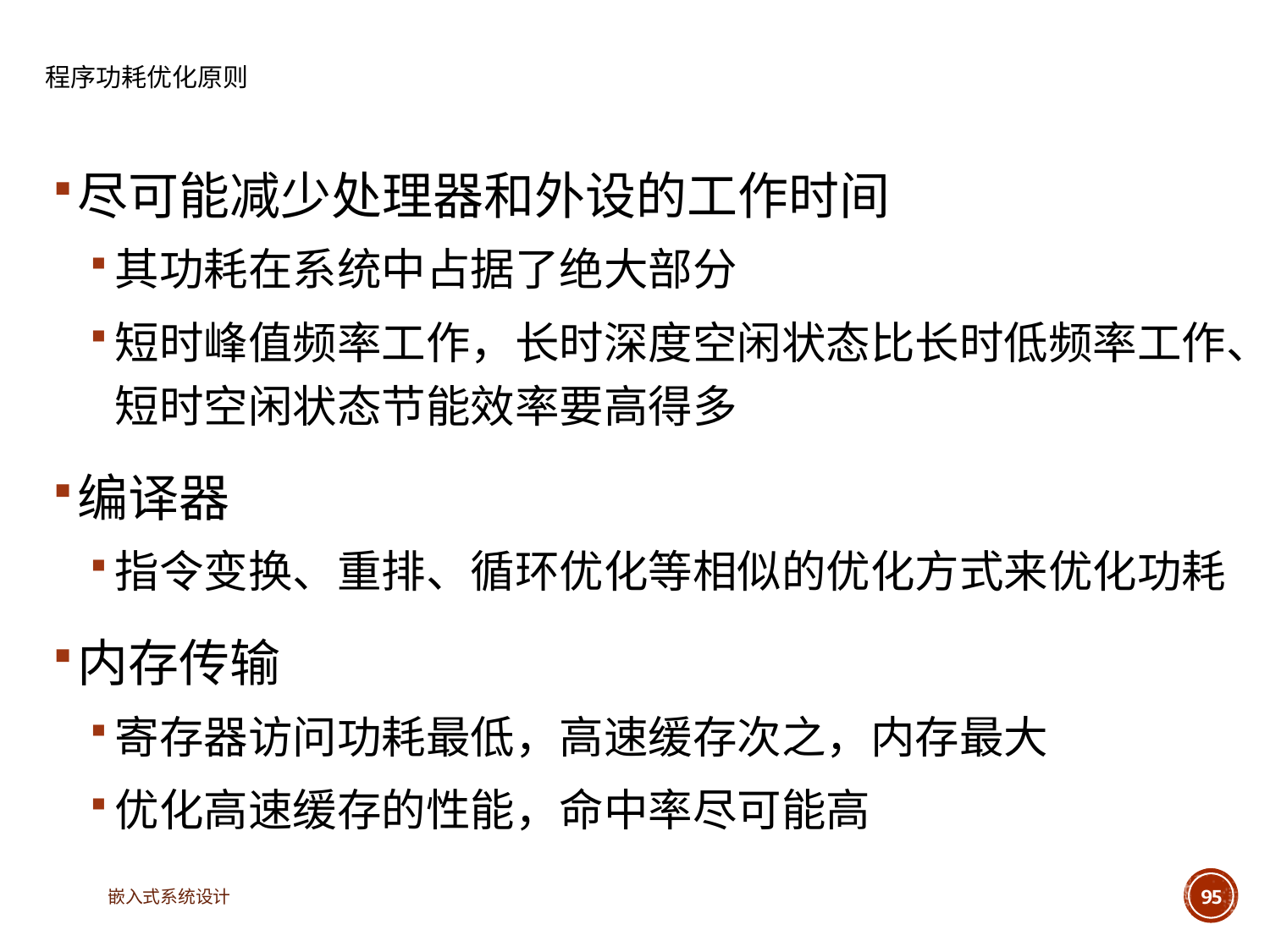

# 程序功耗优化原则
尽可能减少处理器和外设的工作时间
其功耗在系统中占据了绝大部分
短时峰值频率工作，长时深度空闲状态比长时低频率工作、短时空闲状态节能效率要高得多
编译器
指令变换、重排、循环优化等相似的优化方式来优化功耗
内存传输
寄存器访问功耗最低，高速缓存次之，内存最大
优化高速缓存的性能，命中率尽可能高
嵌入式系统设计
95